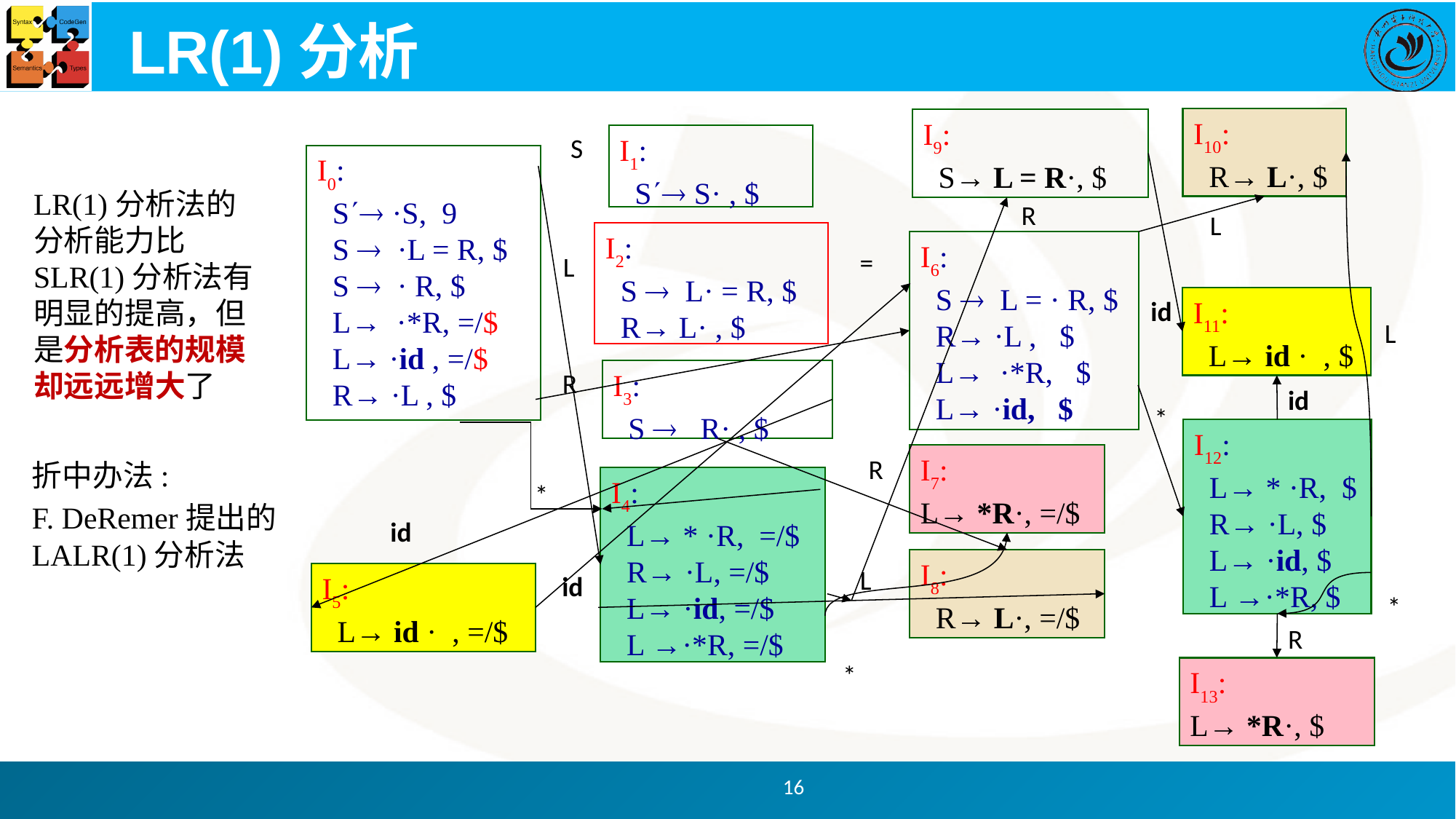

# LR(1)分析
I10:
  R→ L·, $
I9:
  S→ L = R·, $
S
I1:
  S′→ S· , $
I0:
  S′→ ·S,  9
  S →  ·L = R, $
  S →  · R, $
  L→  ·*R, =/$
  L→ ·id , =/$
  R→ ·L , $
R
L
I2:
  S →  L· = R, $
  R→ L· , $
I6:
  S →  L = · R, $
  R→ ·L ,   $
  L→  ·*R,   $
  L→ ·id,   $
=
L
I11:
  L→ id ·  , $
id
L
R
I3:
  S →   R· , $
id
*
I12:
  L→ * ·R,  $
  R→ ·L, $
  L→ ·id, $
  L →·*R, $
I7:
L→ *R·, =/$
R
I4:
  L→ * ·R,  =/$
  R→ ·L, =/$
  L→ ·id, =/$
  L →·*R, =/$
*
id
I8:
  R→ L·, =/$
L
I5:
  L→ id ·  , =/$
id
*
R
*
I13:
L→ *R·, $
LR(1)分析法的分析能力比SLR(1)分析法有明显的提高，但是分析表的规模却远远增大了

折中办法:
F. DeRemer提出的LALR(1)分析法
16